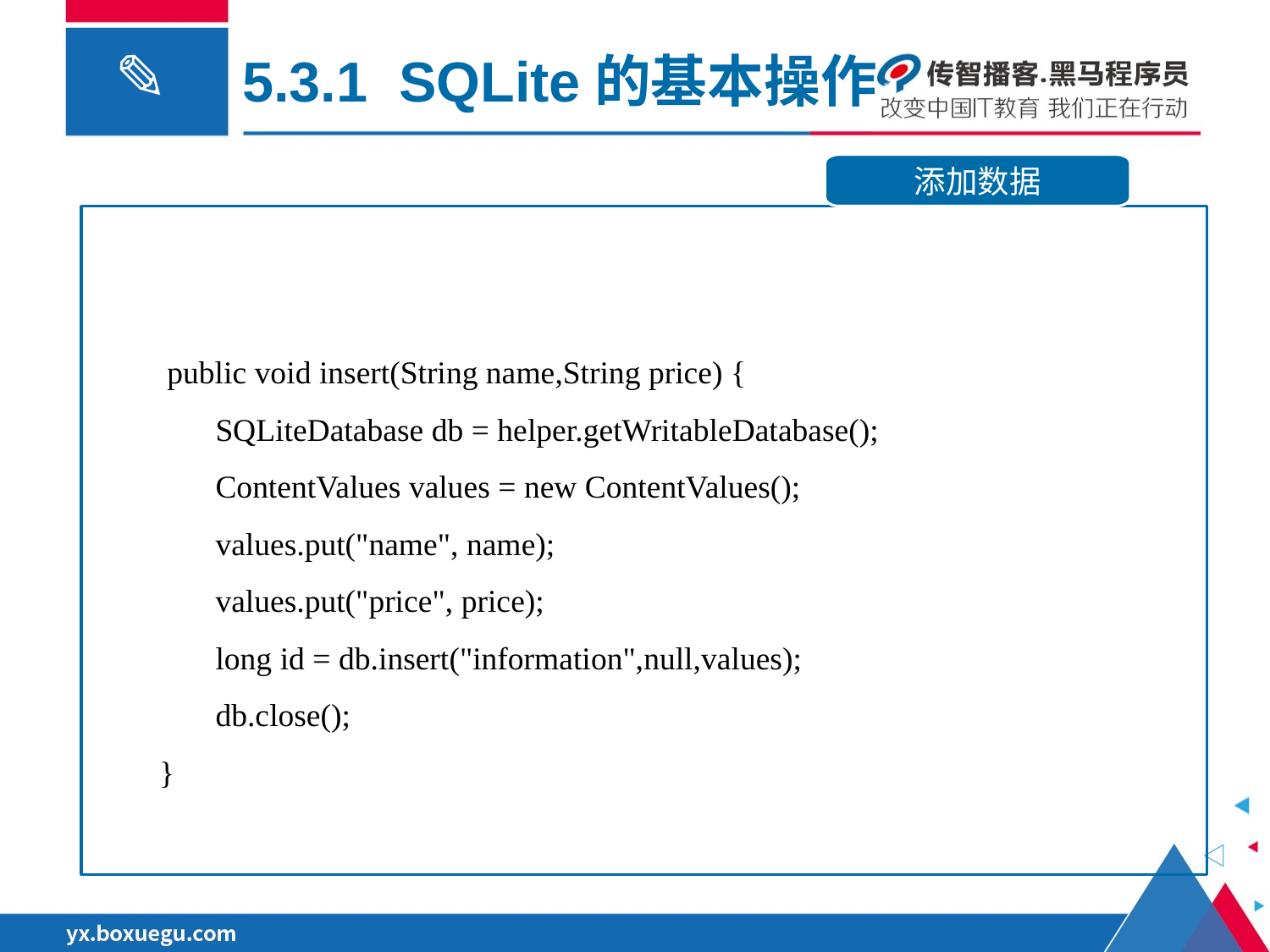

5.3.1  SQLite的基本操作

添加数据

     public void insert(String name,String price) {
           SQLiteDatabase db = helper.getWritableDatabase();
           ContentValues values = new ContentValues();
           values.put("name", name);
           values.put("price", price);
           long id = db.insert("information",null,values);
           db.close();
    }